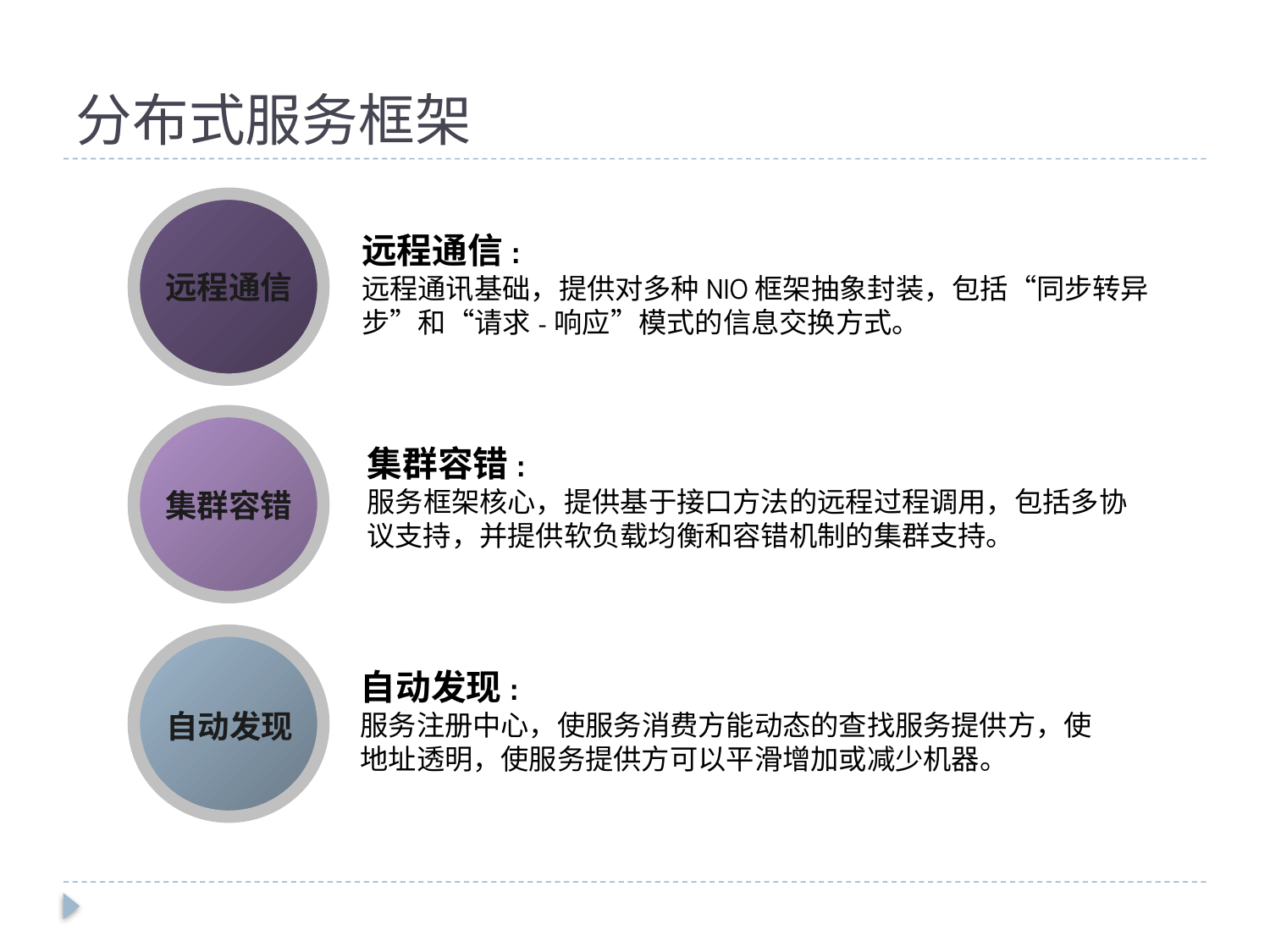

# 分布式服务框架

远程通信
远程通信:
远程通讯基础，提供对多种NIO框架抽象封装，包括“同步转异步”和“请求-响应”模式的信息交换方式。

集群容错
集群容错:
服务框架核心，提供基于接口方法的远程过程调用，包括多协议支持，并提供软负载均衡和容错机制的集群支持。

自动发现
自动发现:
服务注册中心，使服务消费方能动态的查找服务提供方，使地址透明，使服务提供方可以平滑增加或减少机器。